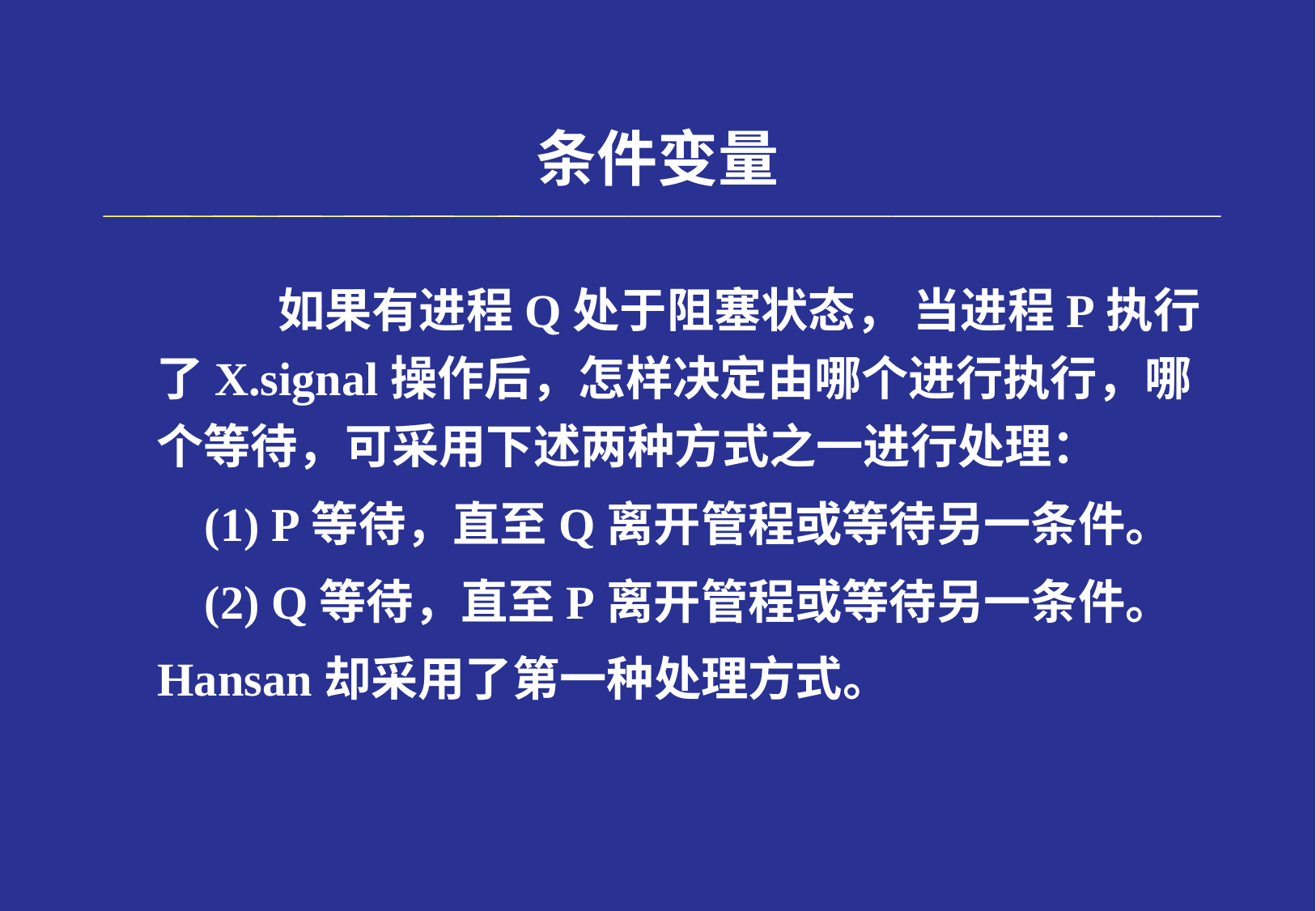

# 条件变量
		如果有进程Q处于阻塞状态， 当进程P执行了X.signal操作后，怎样决定由哪个进行执行，哪个等待，可采用下述两种方式之一进行处理：
        (1) P等待，直至Q离开管程或等待另一条件。
        (2) Q等待，直至P离开管程或等待另一条件。
    Hansan却采用了第一种处理方式。